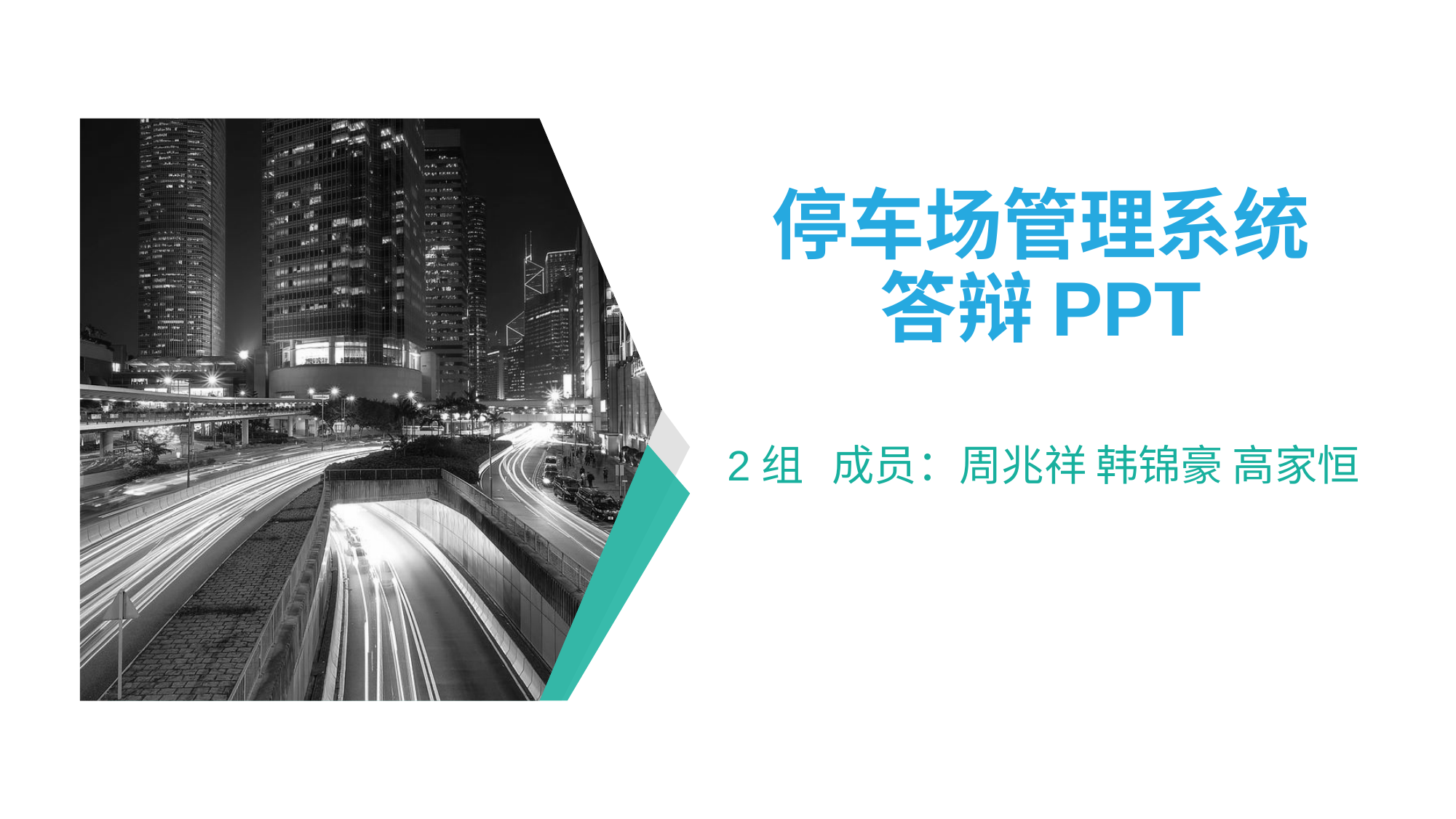

# 停车场管理系统 答辩PPT
2组   成员：周兆祥 韩锦豪 高家恒